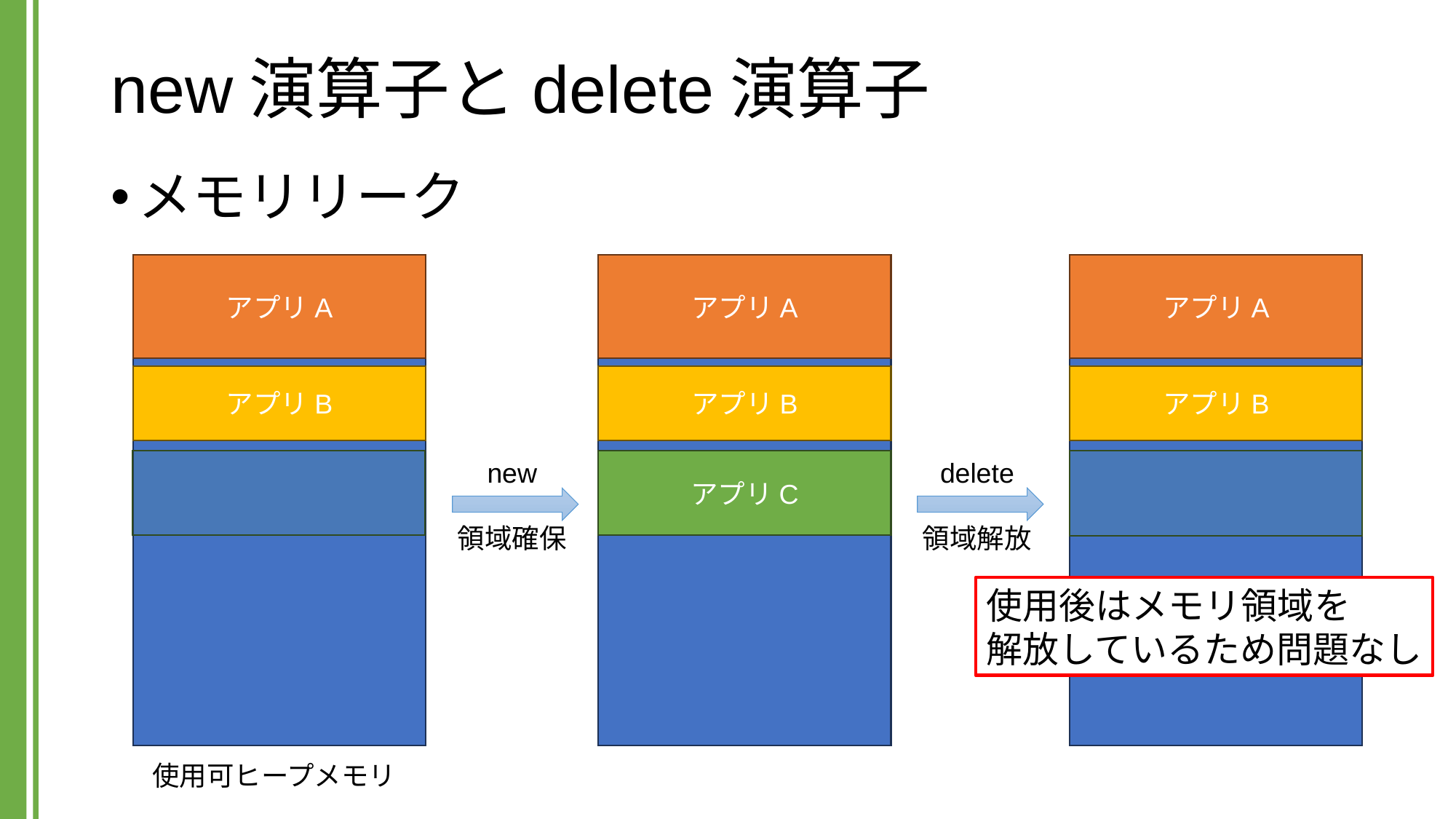

# new演算子とdelete演算子
メモリリーク

アプリA

アプリA

アプリA
アプリB
アプリB
アプリB

アプリC
new
領域確保
delete
領域解放

使用後はメモリ領域を
解放しているため問題なし
使用可ヒープメモリ